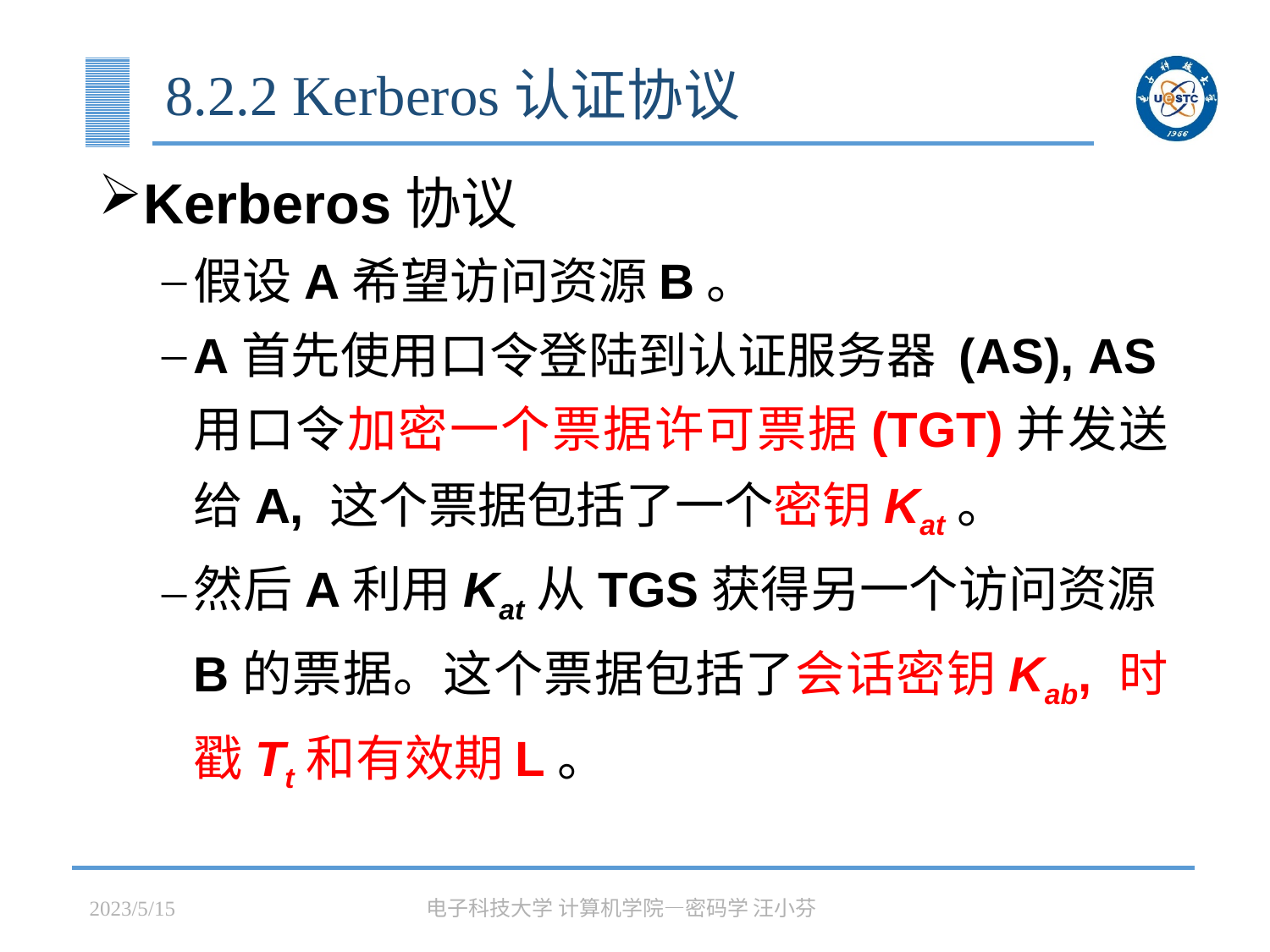

# 8.2.2 Kerberos认证协议
Kerberos协议
假设A希望访问资源B。
A首先使用口令登陆到认证服务器 (AS), AS用口令加密一个票据许可票据(TGT)并发送给A, 这个票据包括了一个密钥Kat。
然后A利用Kat从TGS获得另一个访问资源B的票据。这个票据包括了会话密钥Kab, 时戳Tt和有效期L。
2023/5/15
电子科技大学 计算机学院—密码学 汪小芬